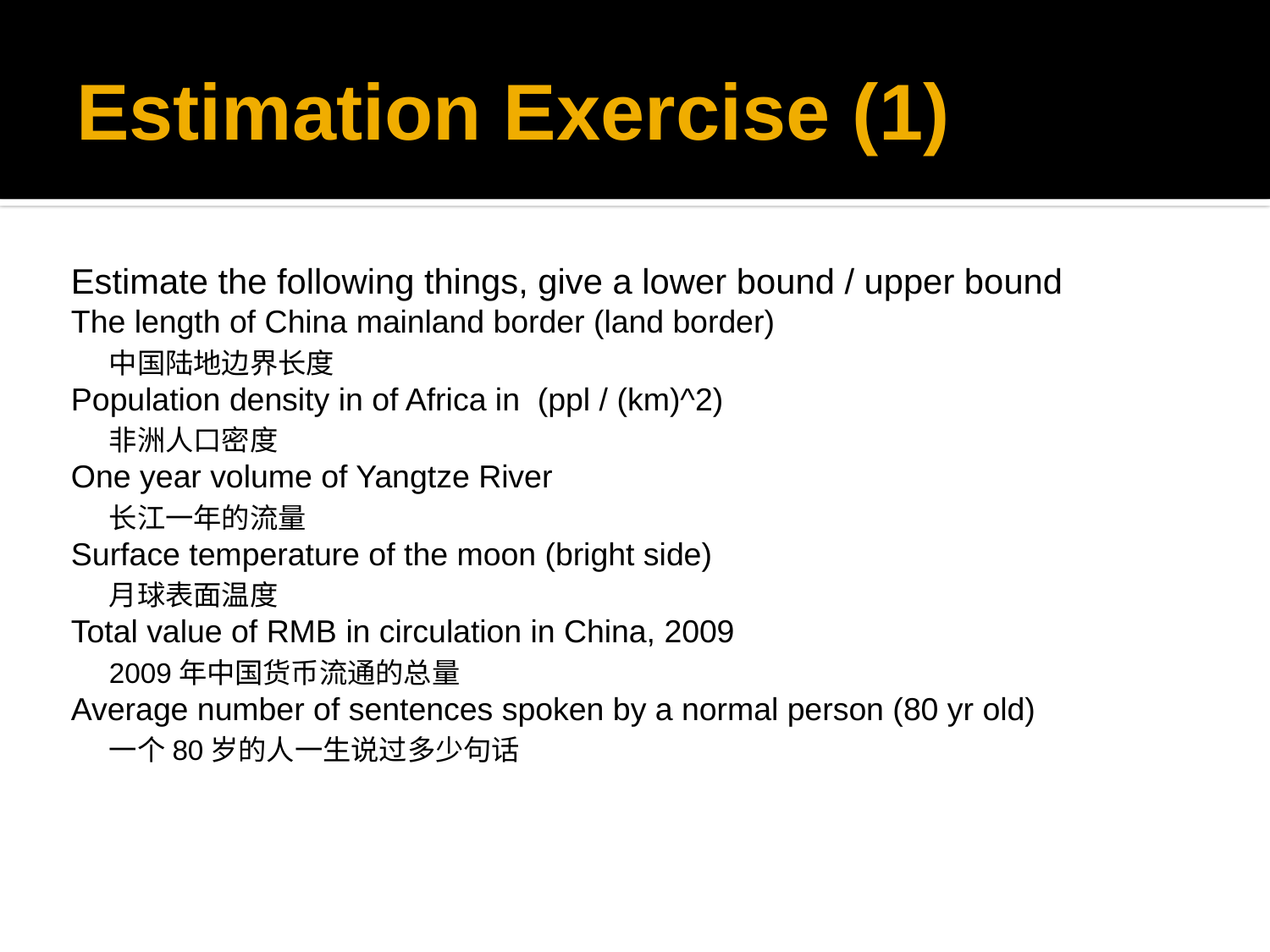

# Estimation Exercise (1)
Estimate the following things, give a lower bound / upper bound
The length of China mainland border (land border)
中国陆地边界长度
Population density in of Africa in  (ppl / (km)^2)
非洲人口密度
One year volume of Yangtze River
长江一年的流量
Surface temperature of the moon (bright side)
月球表面温度
Total value of RMB in circulation in China, 2009
2009年中国货币流通的总量
Average number of sentences spoken by a normal person (80 yr old)
一个80岁的人一生说过多少句话